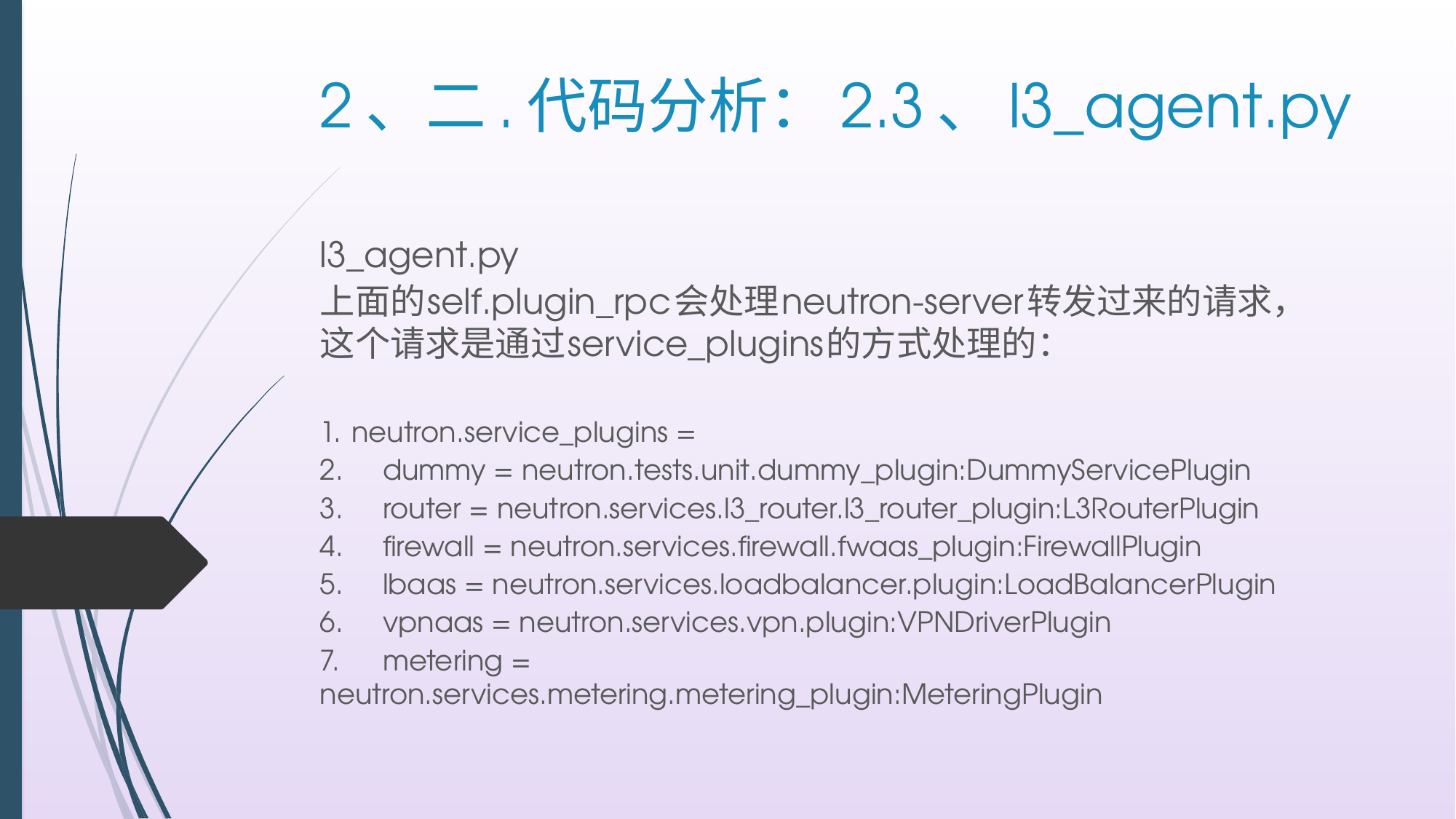

# 2、二.代码分析：2.3、l3_agent.py
l3_agent.py
上面的self.plugin_rpc会处理neutron-server转发过来的请求，这个请求是通过service_plugins的方式处理的：

1.	neutron.service_plugins =
2.	    dummy = neutron.tests.unit.dummy_plugin:DummyServicePlugin
3.	    router = neutron.services.l3_router.l3_router_plugin:L3RouterPlugin
4.	    firewall = neutron.services.firewall.fwaas_plugin:FirewallPlugin
5.	    lbaas = neutron.services.loadbalancer.plugin:LoadBalancerPlugin
6.	    vpnaas = neutron.services.vpn.plugin:VPNDriverPlugin
7.	    metering = neutron.services.metering.metering_plugin:MeteringPlugin